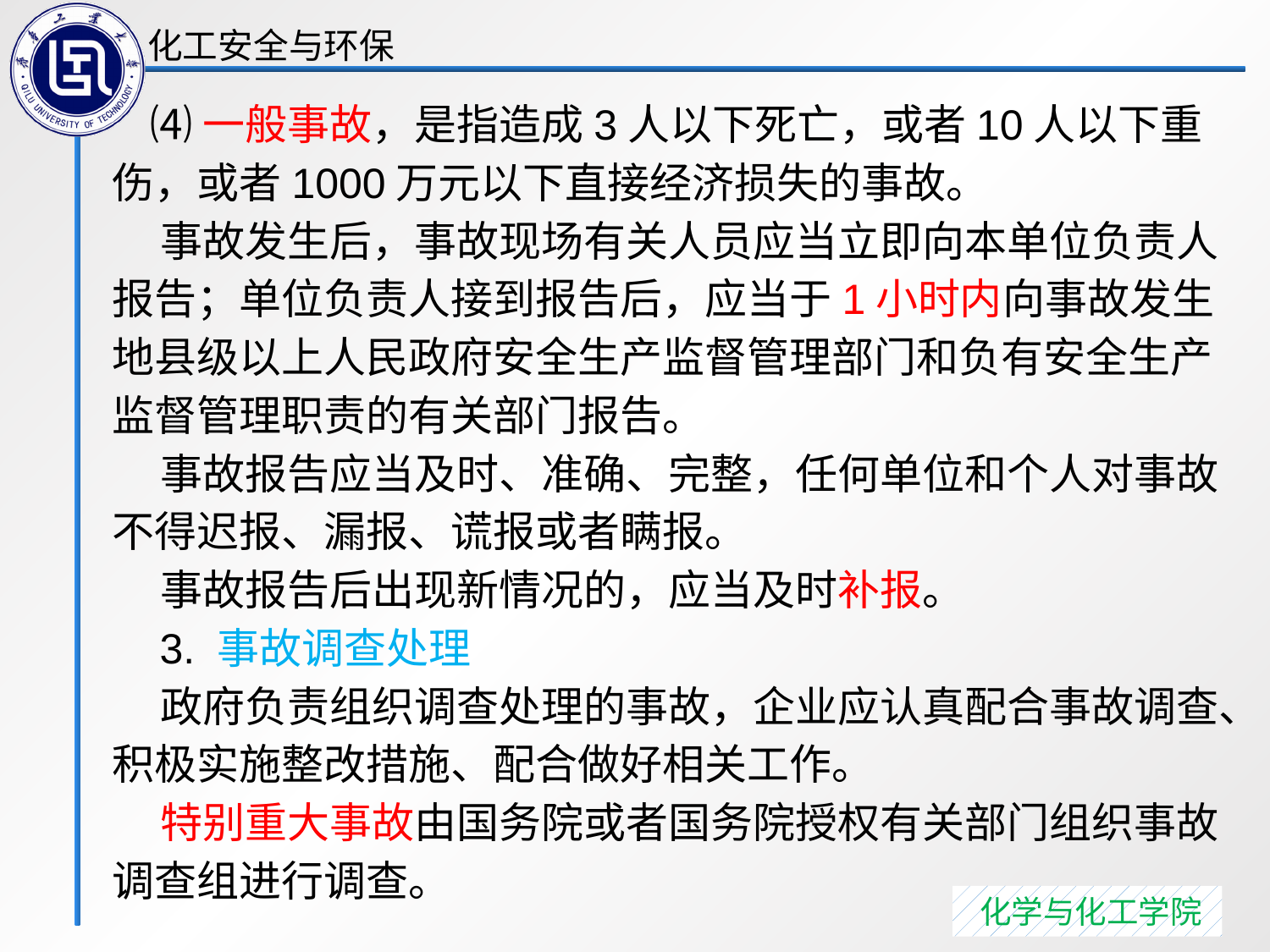

⑷一般事故，是指造成3人以下死亡，或者10人以下重伤，或者1000万元以下直接经济损失的事故。
    事故发生后，事故现场有关人员应当立即向本单位负责人报告；单位负责人接到报告后，应当于1小时内向事故发生地县级以上人民政府安全生产监督管理部门和负有安全生产监督管理职责的有关部门报告。
    事故报告应当及时、准确、完整，任何单位和个人对事故不得迟报、漏报、谎报或者瞒报。
    事故报告后出现新情况的，应当及时补报。
    3. 事故调查处理
    政府负责组织调查处理的事故，企业应认真配合事故调查、积极实施整改措施、配合做好相关工作。
    特别重大事故由国务院或者国务院授权有关部门组织事故调查组进行调查。